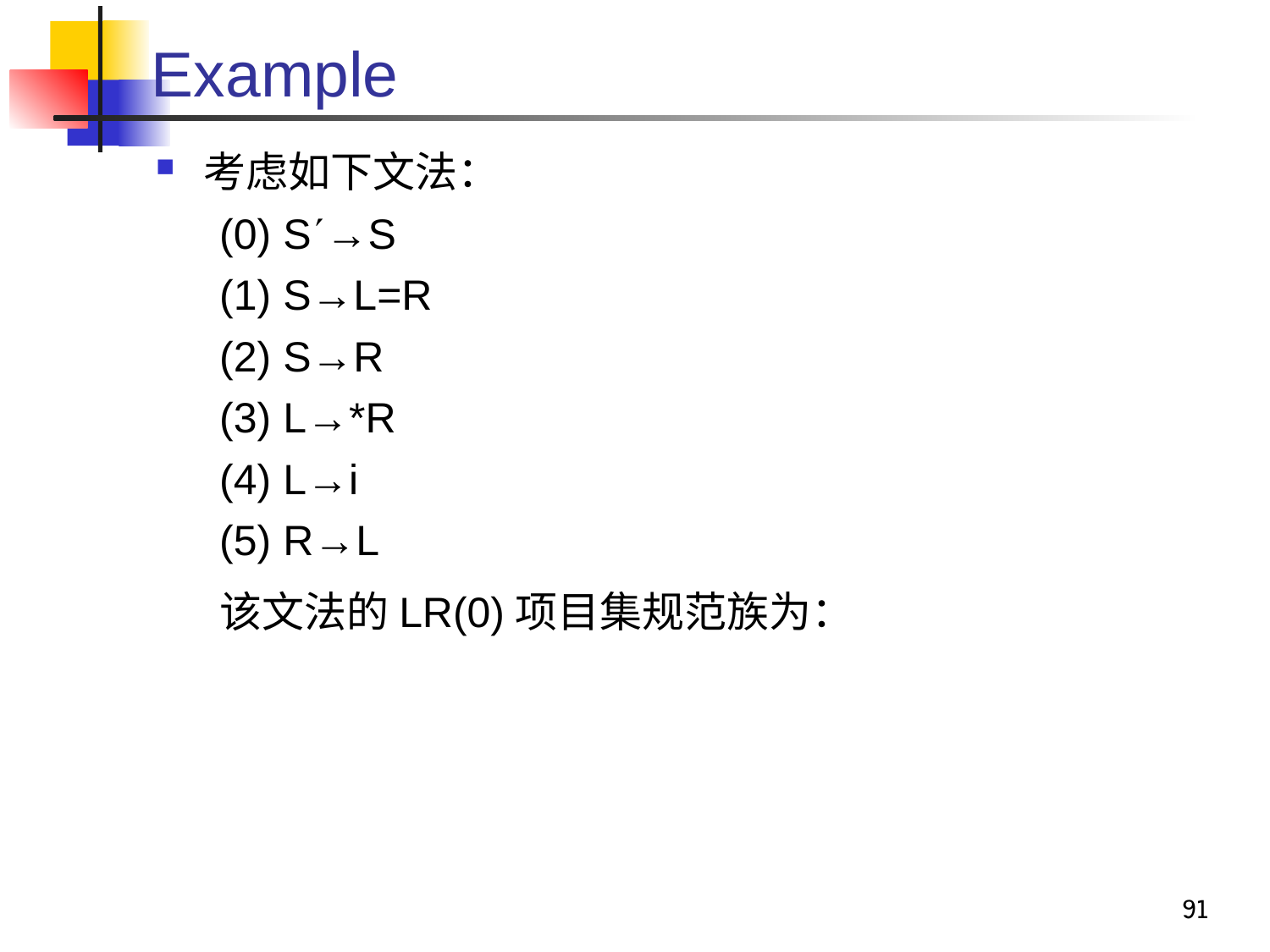

# Example
考虑如下文法：
(0) S′→S
(1) S→L=R
(2) S→R
(3) L→*R
(4) L→i
(5) R→L
该文法的LR(0)项目集规范族为：
91